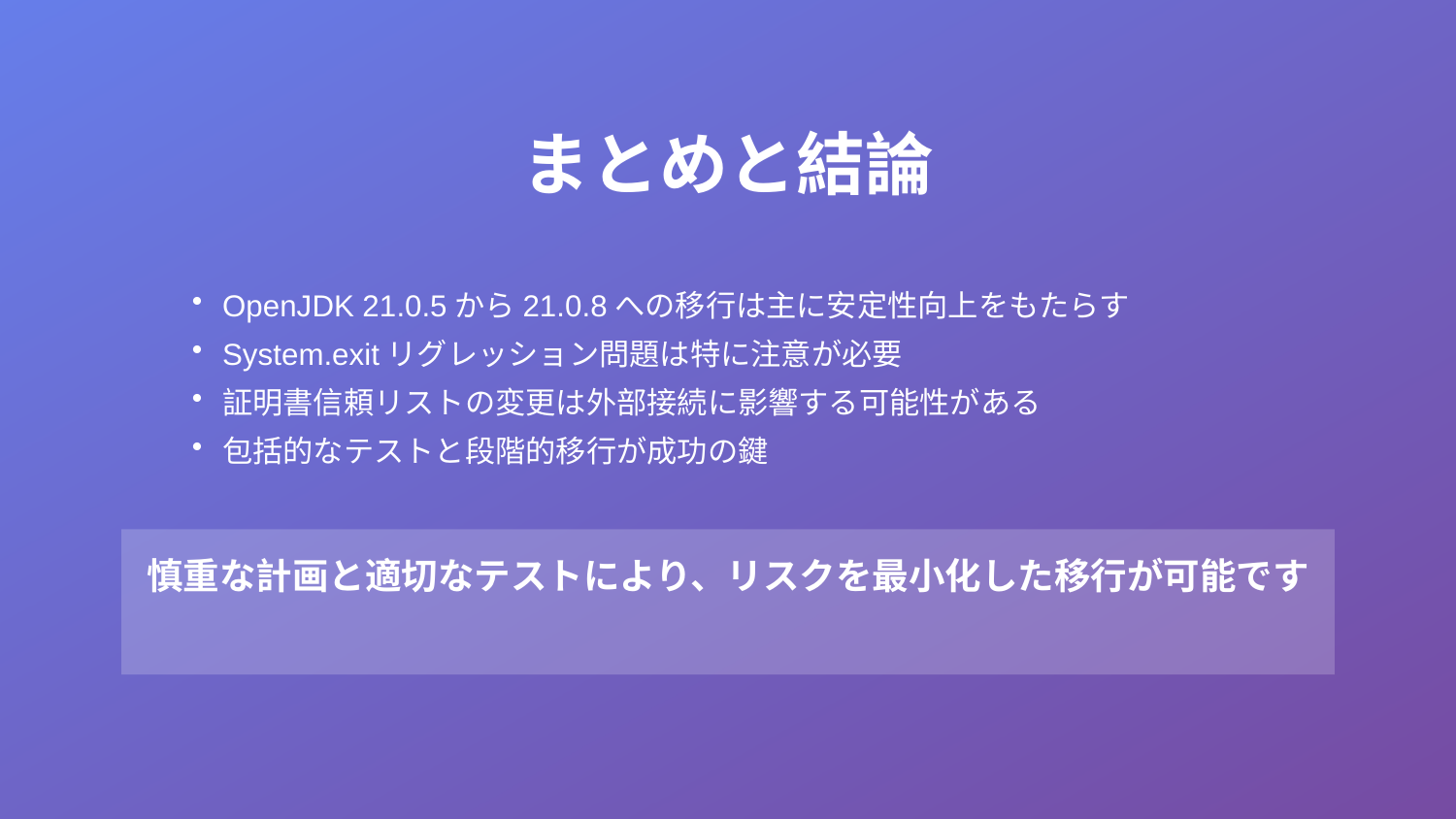

まとめと結論
OpenJDK 21.0.5から21.0.8への移行は主に安定性向上をもたらす
System.exitリグレッション問題は特に注意が必要
証明書信頼リストの変更は外部接続に影響する可能性がある
包括的なテストと段階的移行が成功の鍵

慎重な計画と適切なテストにより、リスクを最小化した移行が可能です